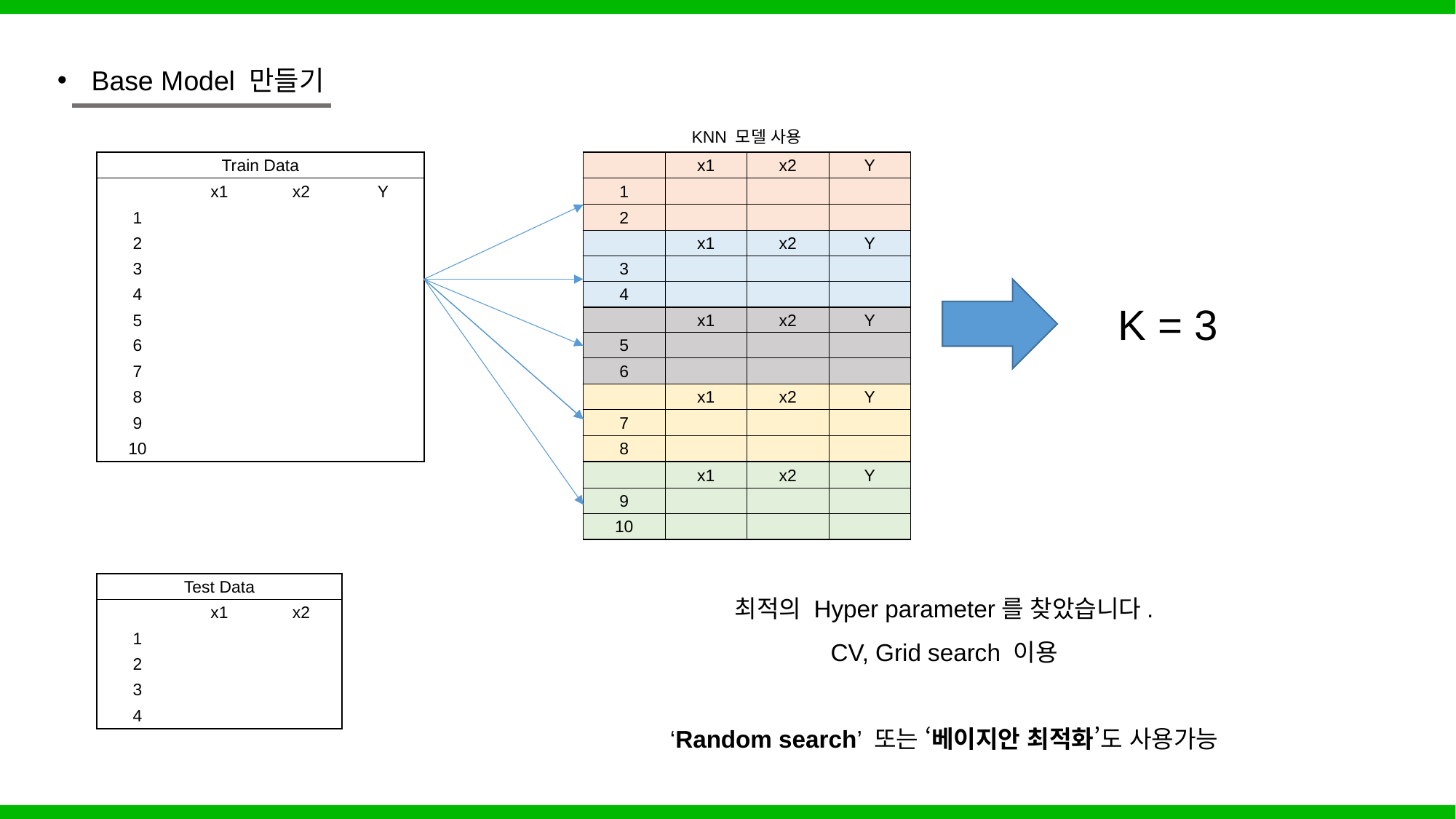

Base Model 만들기
KNN 모델 사용
| Train Data |  |  |  |
| --- | --- | --- | --- |
|  | x1 | x2 | Y |
| 1 |  |  |  |
| 2 |  |  |  |
| 3 |  |  |  |
| 4 |  |  |  |
| 5 |  |  |  |
| 6 |  |  |  |
| 7 |  |  |  |
| 8 |  |  |  |
| 9 |  |  |  |
| 10 |  |  |  |
|  | x1 | x2 | Y |
| --- | --- | --- | --- |
| 1 |  |  |  |
| 2 |  |  |  |
|  | x1 | x2 | Y |
| 3 |  |  |  |
| 4 |  |  |  |
|  | x1 | x2 | Y |
| 5 |  |  |  |
| 6 |  |  |  |
|  | x1 | x2 | Y |
| 7 |  |  |  |
| 8 |  |  |  |
|  | x1 | x2 | Y |
| 9 |  |  |  |
| 10 |  |  |  |

K = 3
| Test Data |  |  |
| --- | --- | --- |
|  | x1 | x2 |
| 1 |  |  |
| 2 |  |  |
| 3 |  |  |
| 4 |  |  |
최적의 Hyper parameter를 찾았습니다.
CV, Grid search 이용

‘Random search’ 또는 ‘베이지안 최적화’도 사용가능